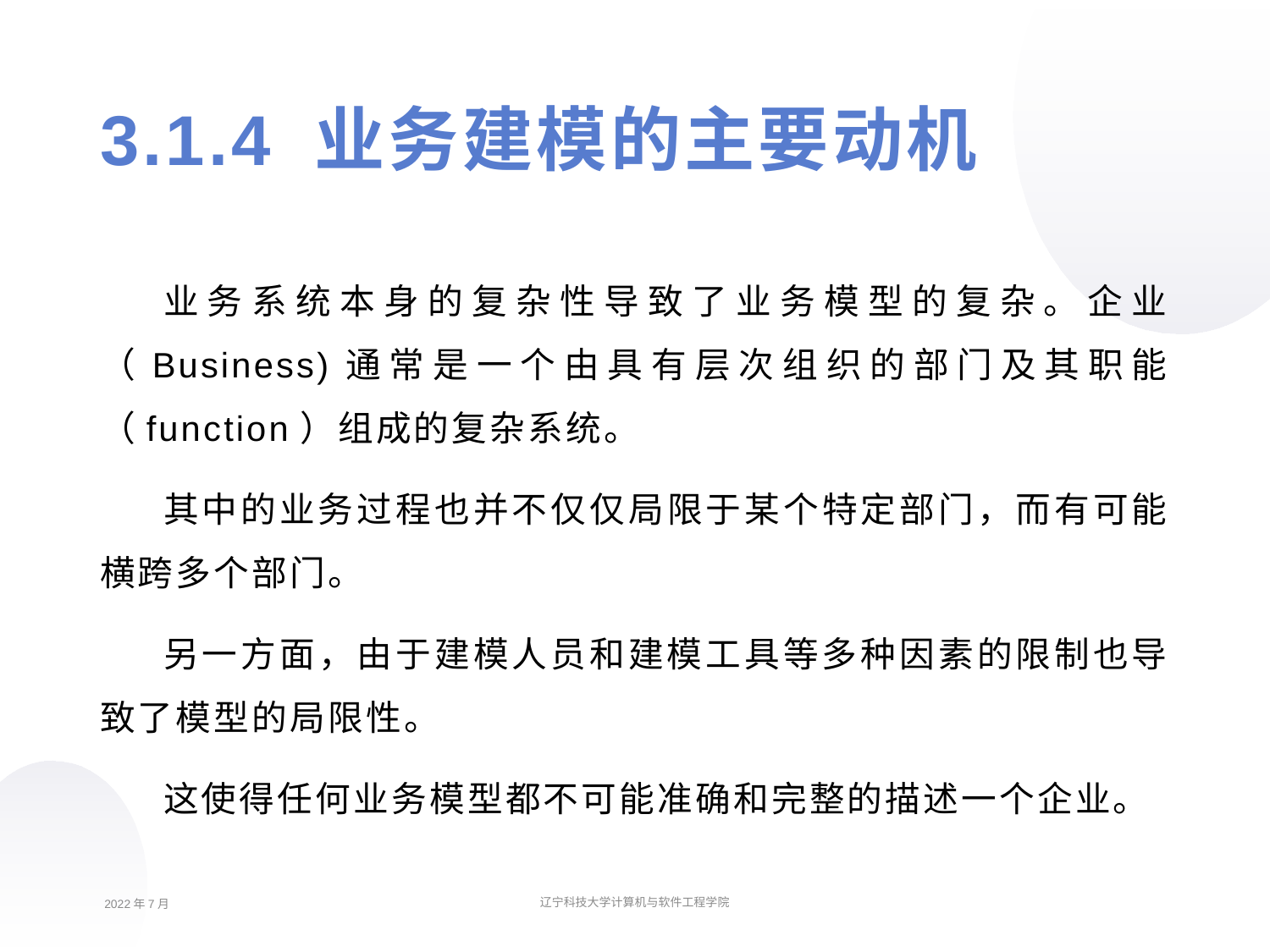

3.1.4 业务建模的主要动机
业务系统本身的复杂性导致了业务模型的复杂。企业（Business)通常是一个由具有层次组织的部门及其职能（function）组成的复杂系统。
其中的业务过程也并不仅仅局限于某个特定部门，而有可能横跨多个部门。
另一方面，由于建模人员和建模工具等多种因素的限制也导致了模型的局限性。
这使得任何业务模型都不可能准确和完整的描述一个企业。

2022年7月
辽宁科技大学计算机与软件工程学院
25